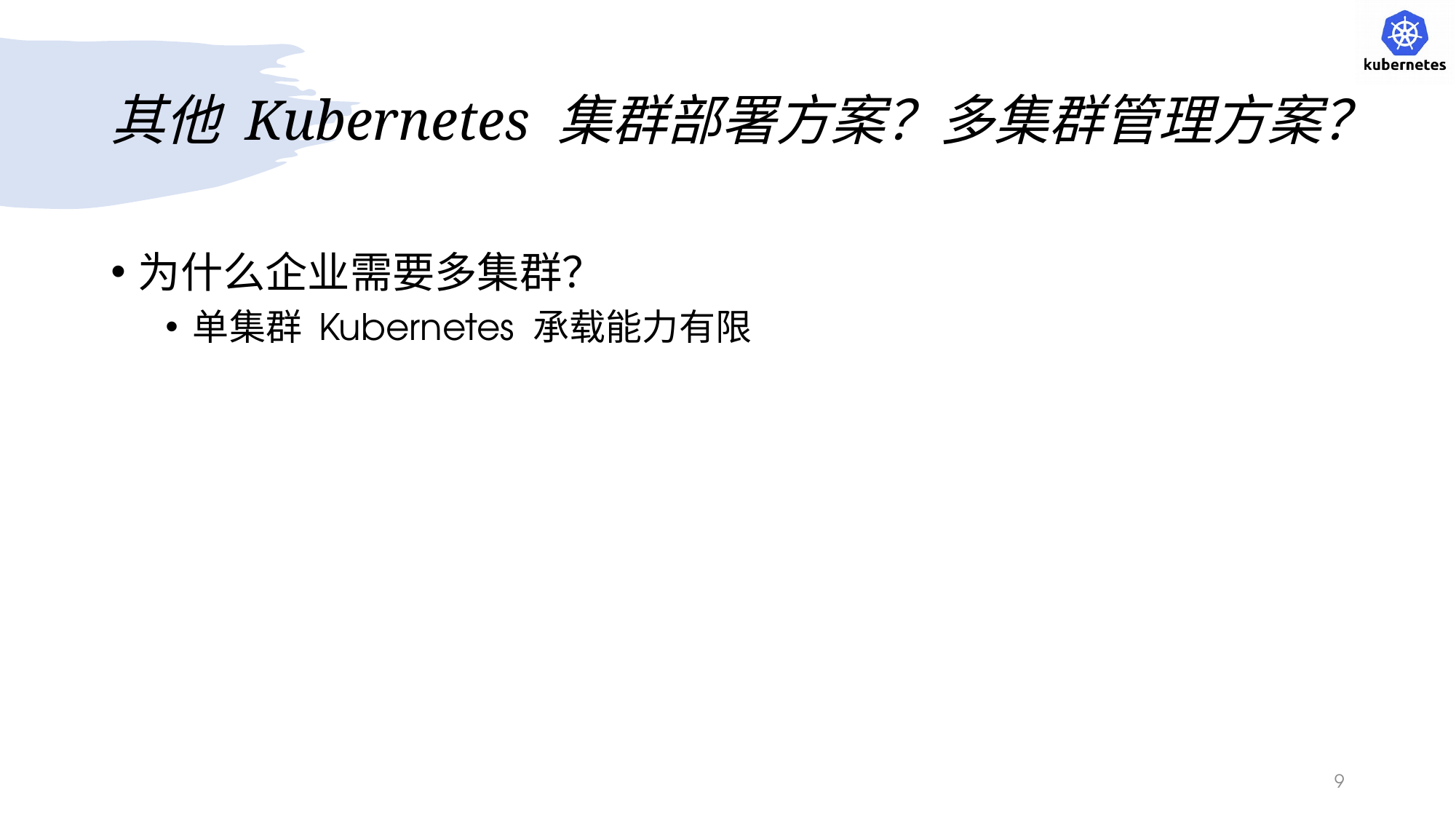

# 其他 Kubernetes 集群部署方案？多集群管理方案？
为什么企业需要多集群？
单集群 Kubernetes 承载能力有限
9